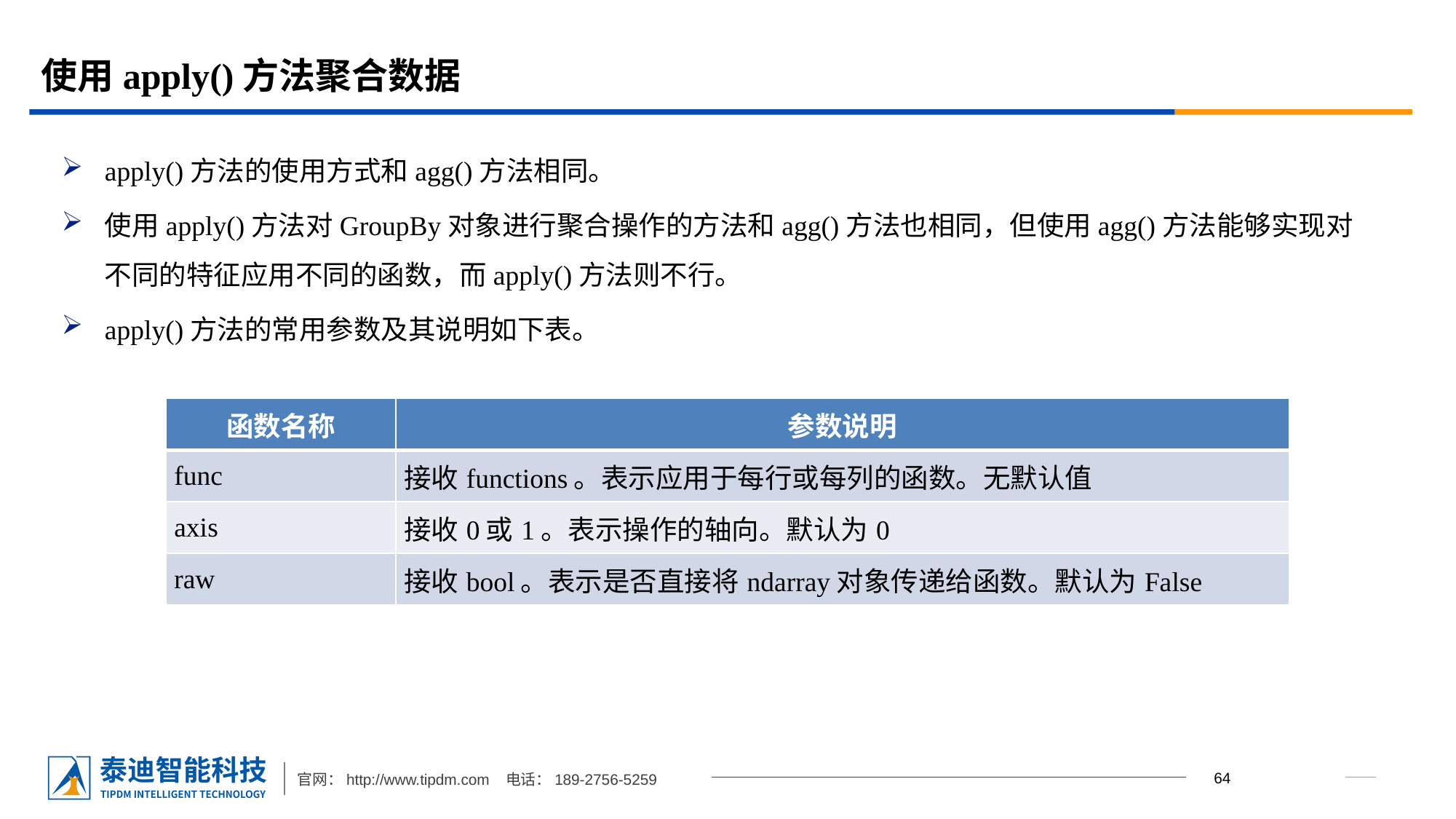

# 使用apply()方法聚合数据
apply()方法的使用方式和agg()方法相同。
使用apply()方法对GroupBy对象进行聚合操作的方法和agg()方法也相同，但使用agg()方法能够实现对不同的特征应用不同的函数，而apply()方法则不行。
apply()方法的常用参数及其说明如下表。

| 函数名称 | 参数说明 |
| --- | --- |
| func | 接收functions。表示应用于每行或每列的函数。无默认值 |
| axis | 接收0或1。表示操作的轴向。默认为0 |
| raw | 接收bool。表示是否直接将ndarray对象传递给函数。默认为False |